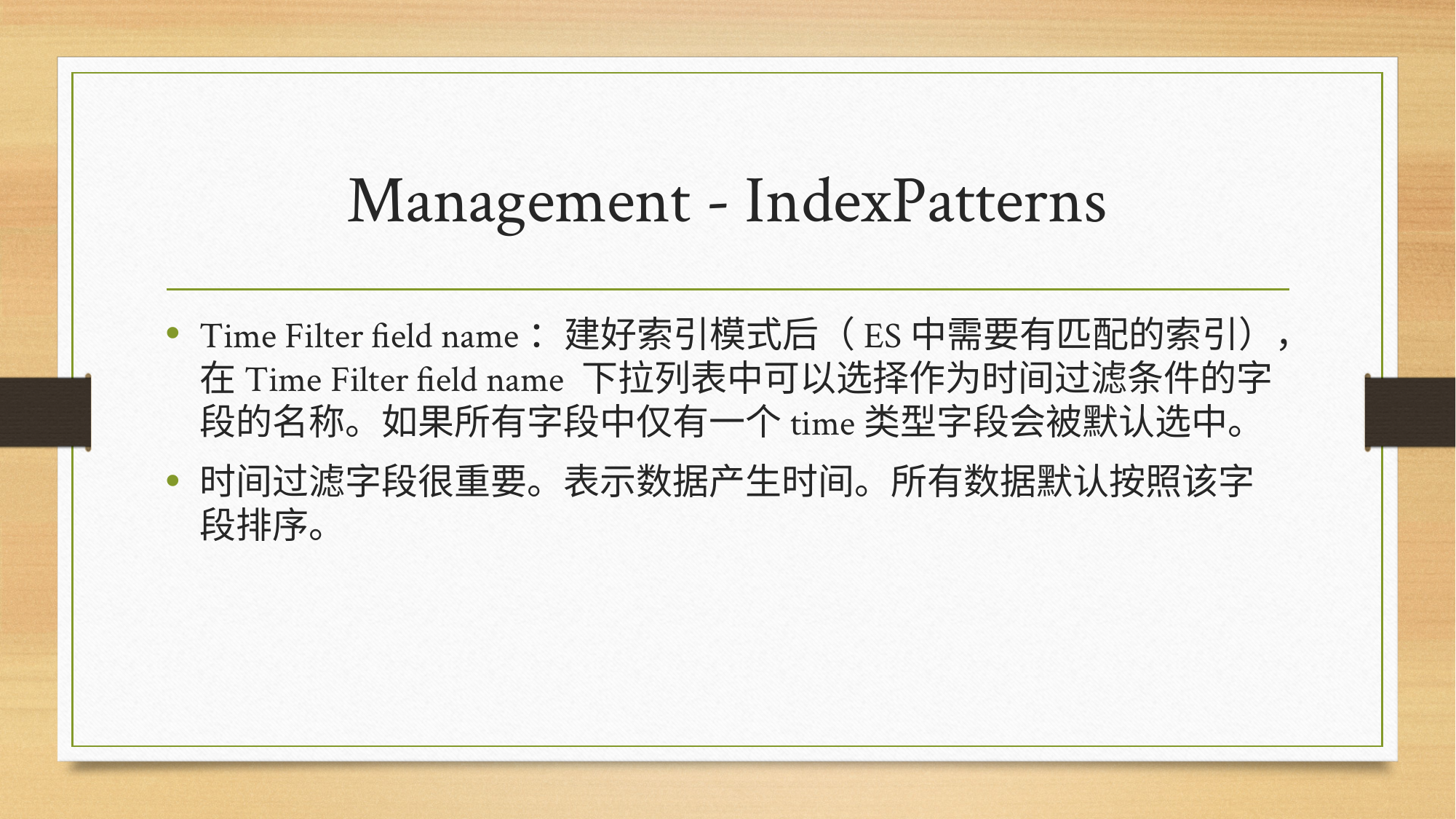

# Management - IndexPatterns
Time Filter field name：建好索引模式后（ES中需要有匹配的索引），在Time Filter field name 下拉列表中可以选择作为时间过滤条件的字段的名称。如果所有字段中仅有一个time类型字段会被默认选中。
时间过滤字段很重要。表示数据产生时间。所有数据默认按照该字段排序。